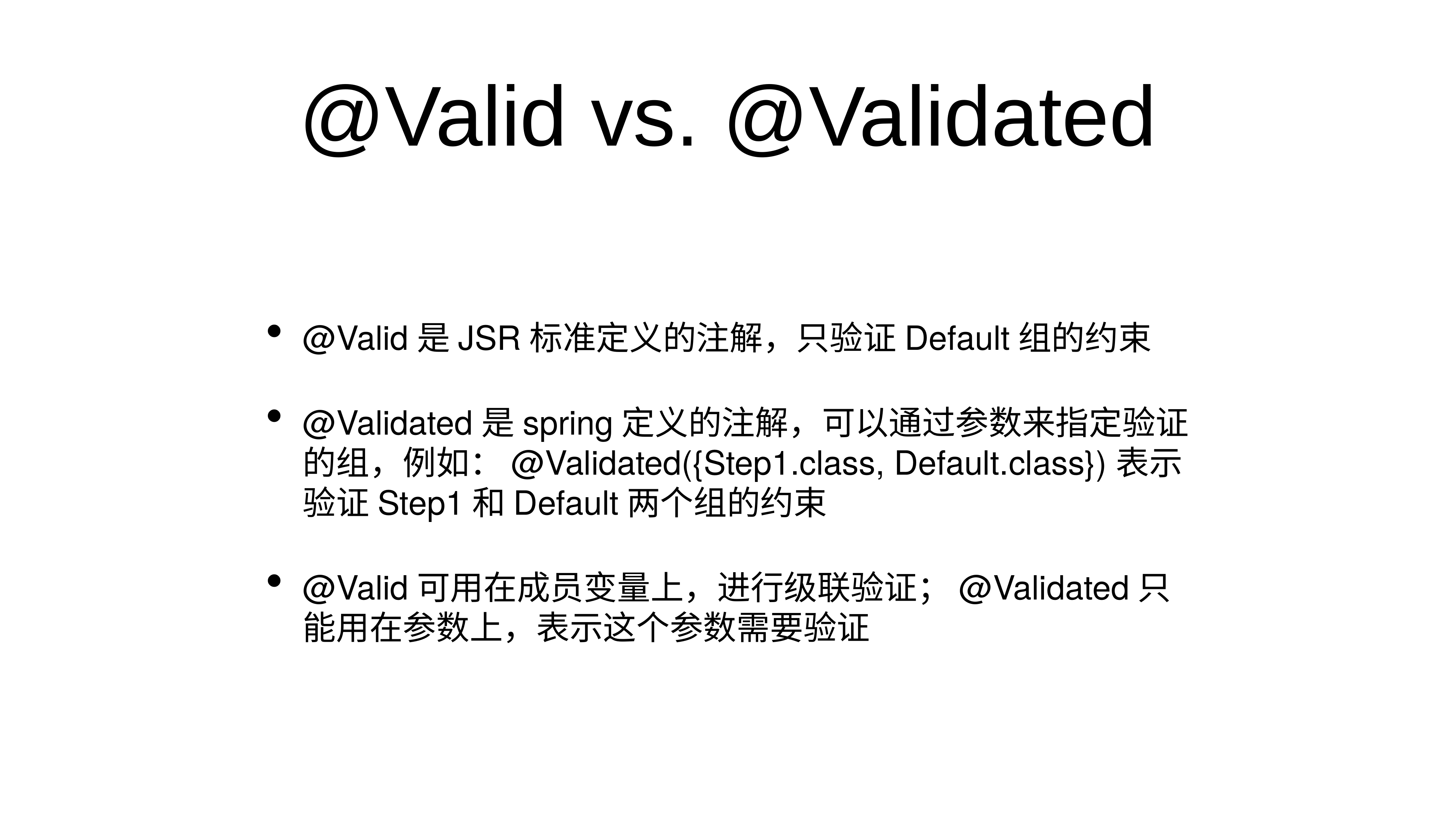

# @Valid vs. @Validated
@Valid是JSR标准定义的注解，只验证Default组的约束
@Validated是spring定义的注解，可以通过参数来指定验证的组，例如：@Validated({Step1.class, Default.class})表示验证Step1和Default两个组的约束
@Valid可用在成员变量上，进行级联验证；@Validated只能用在参数上，表示这个参数需要验证